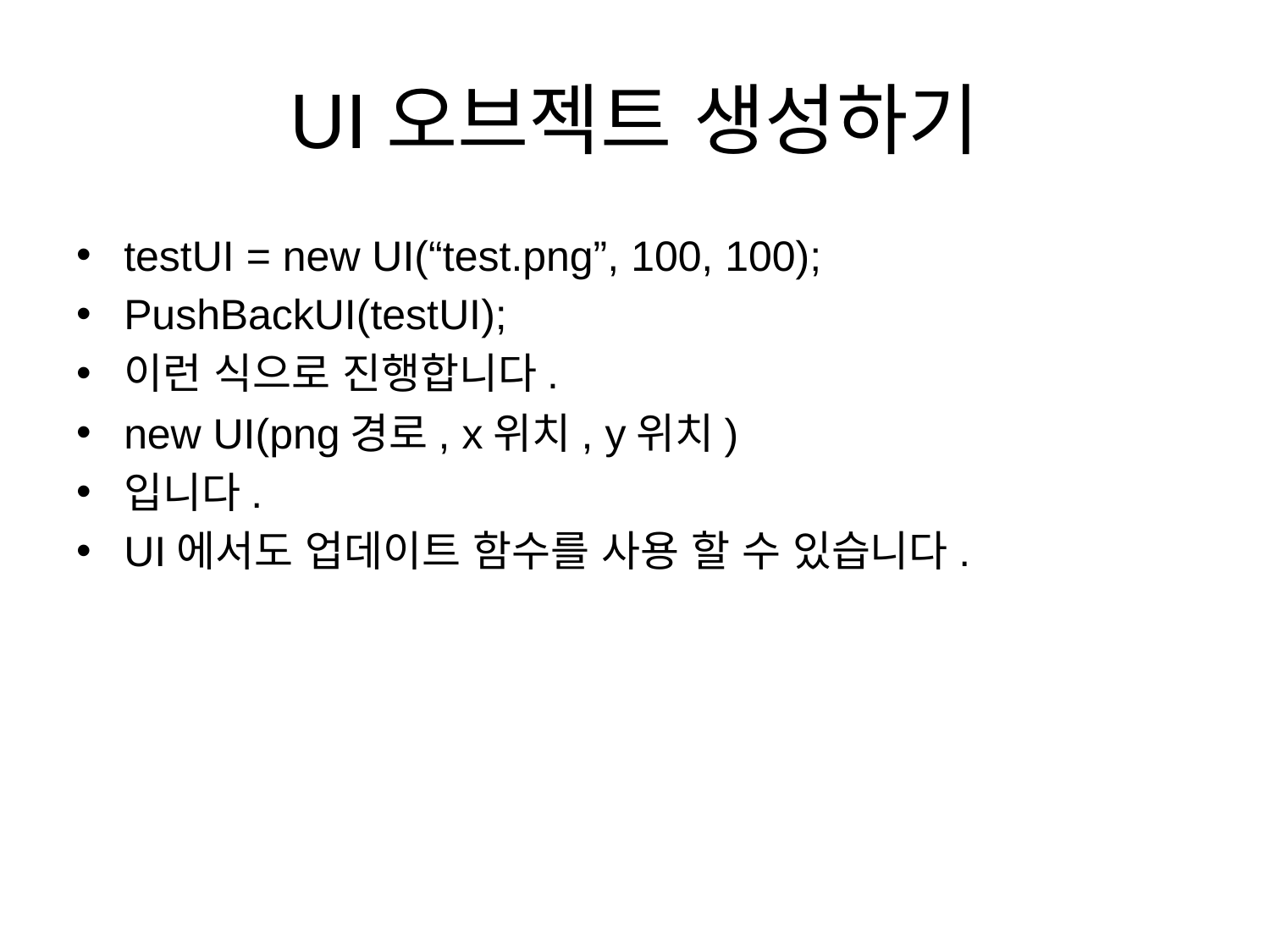

# UI오브젝트 생성하기
testUI = new UI(“test.png”, 100, 100);
PushBackUI(testUI);
이런 식으로 진행합니다.
new UI(png경로, x위치, y위치)
입니다.
UI에서도 업데이트 함수를 사용 할 수 있습니다.